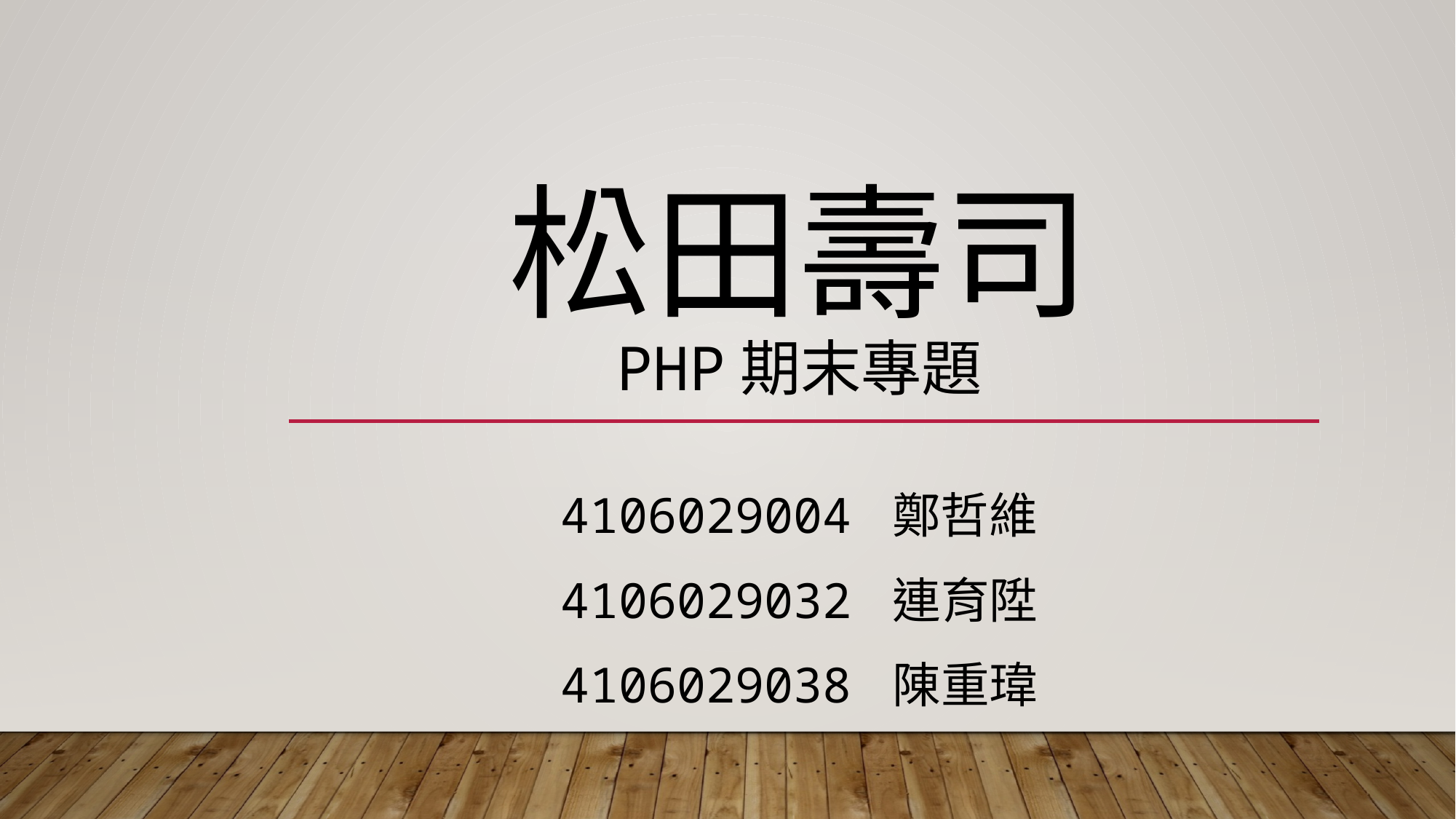

# 松田壽司 php期末專題
4106029004 鄭哲維
4106029032 連育陞
4106029038 陳重瑋